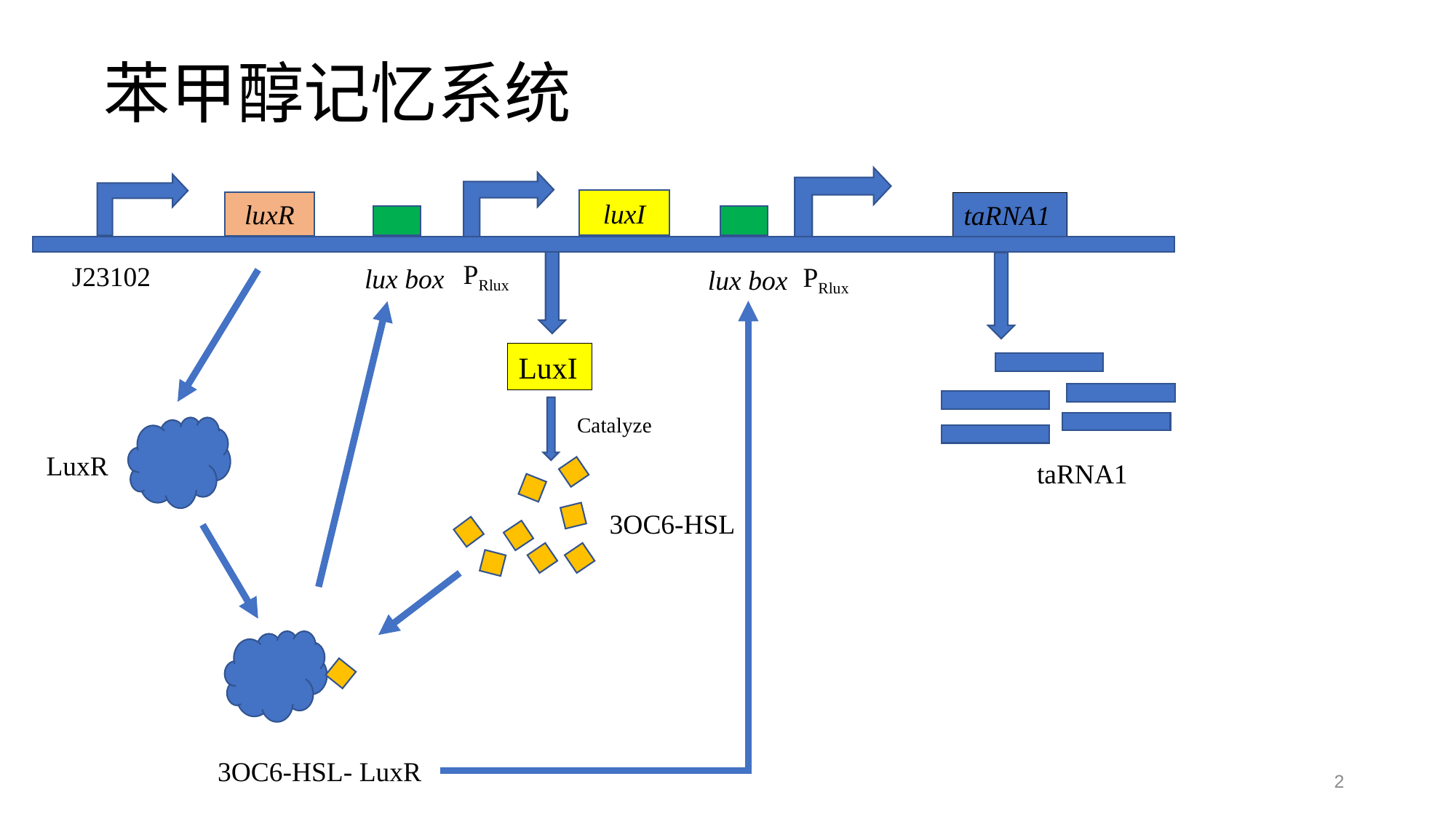

# 苯甲醇记忆系统

luxI
luxR
taRNA1

PRlux
J23102
PRlux

lux box
lux box
LuxI

Catalyze

LuxR
taRNA1

3OC6-HSL

3OC6-HSL- LuxR
2